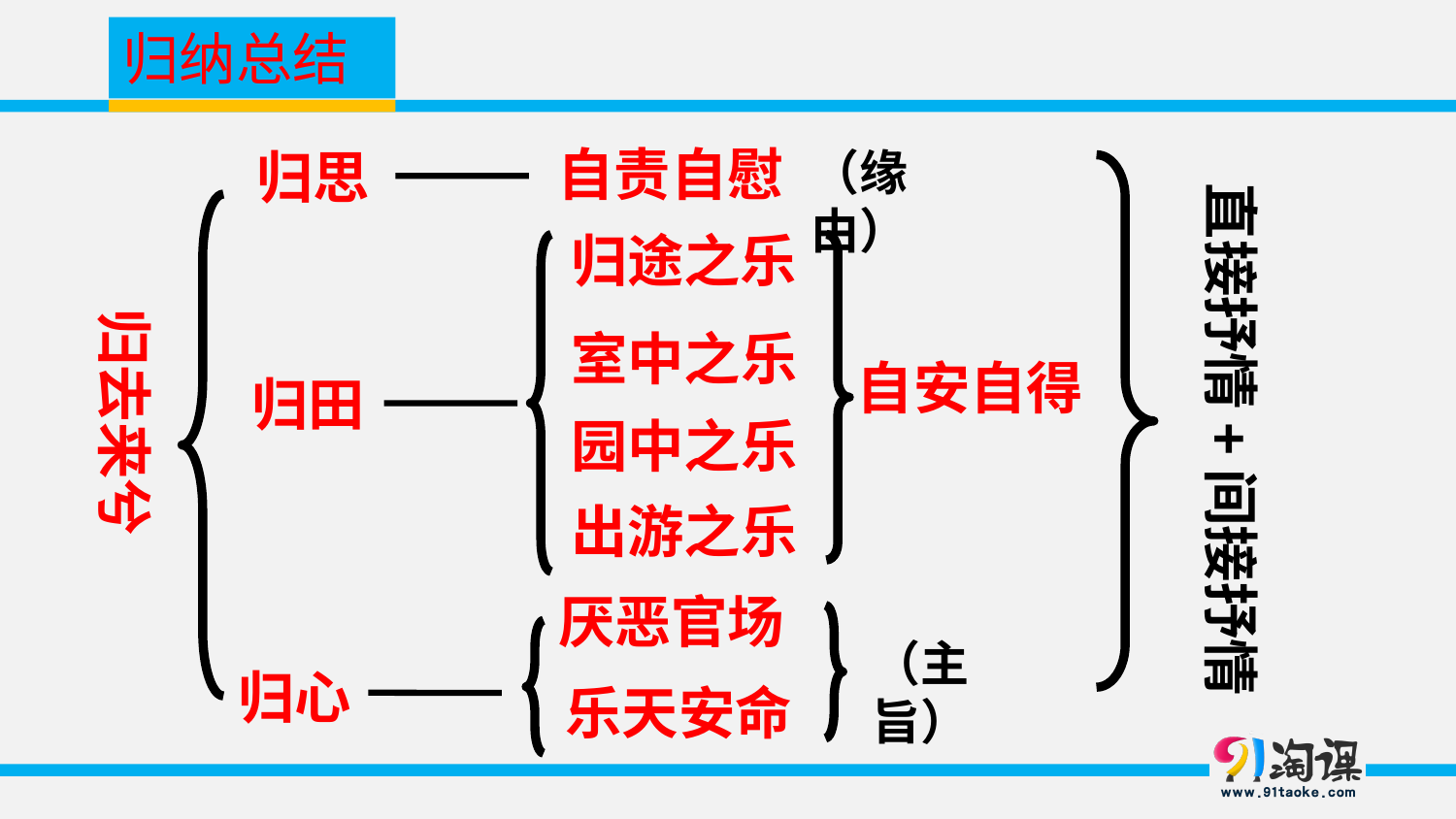

归纳总结
自责自慰
归思
（缘由）

直接抒情+间接抒情

归途之乐

归去来兮
室中之乐
自安自得
归田

园中之乐
出游之乐
厌恶官场

（主旨）
归心
乐天安命